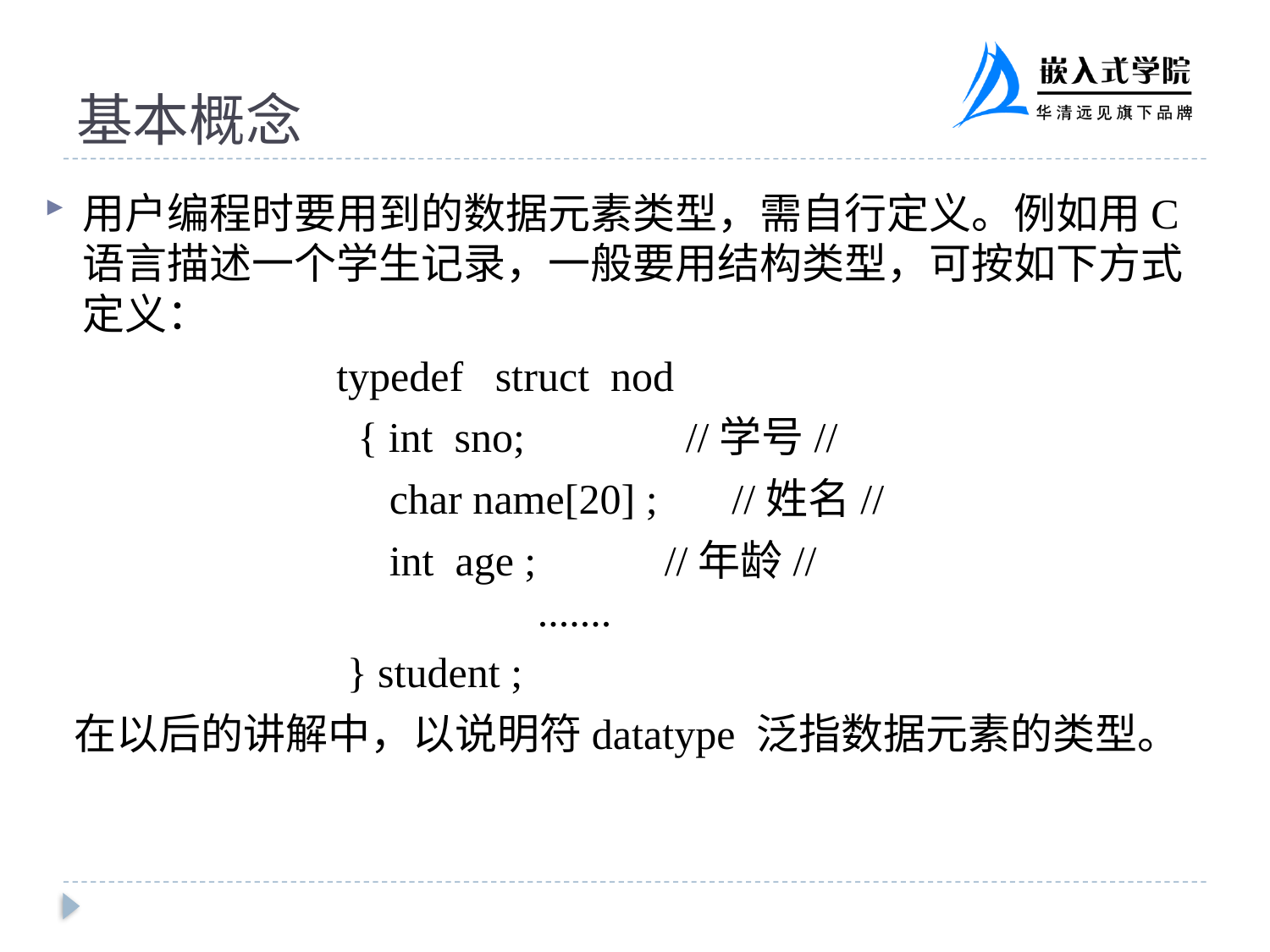

# 基本概念
用户编程时要用到的数据元素类型，需自行定义。例如用C语言描述一个学生记录，一般要用结构类型，可按如下方式定义：
			typedef   struct  nod
			  { int  sno;	         //学号//
	       		     char name[20] ;       //姓名//
			     int  age ;	       //年龄//			  	      	                   .......
 			 } student ;
  在以后的讲解中，以说明符datatype 泛指数据元素的类型。
12